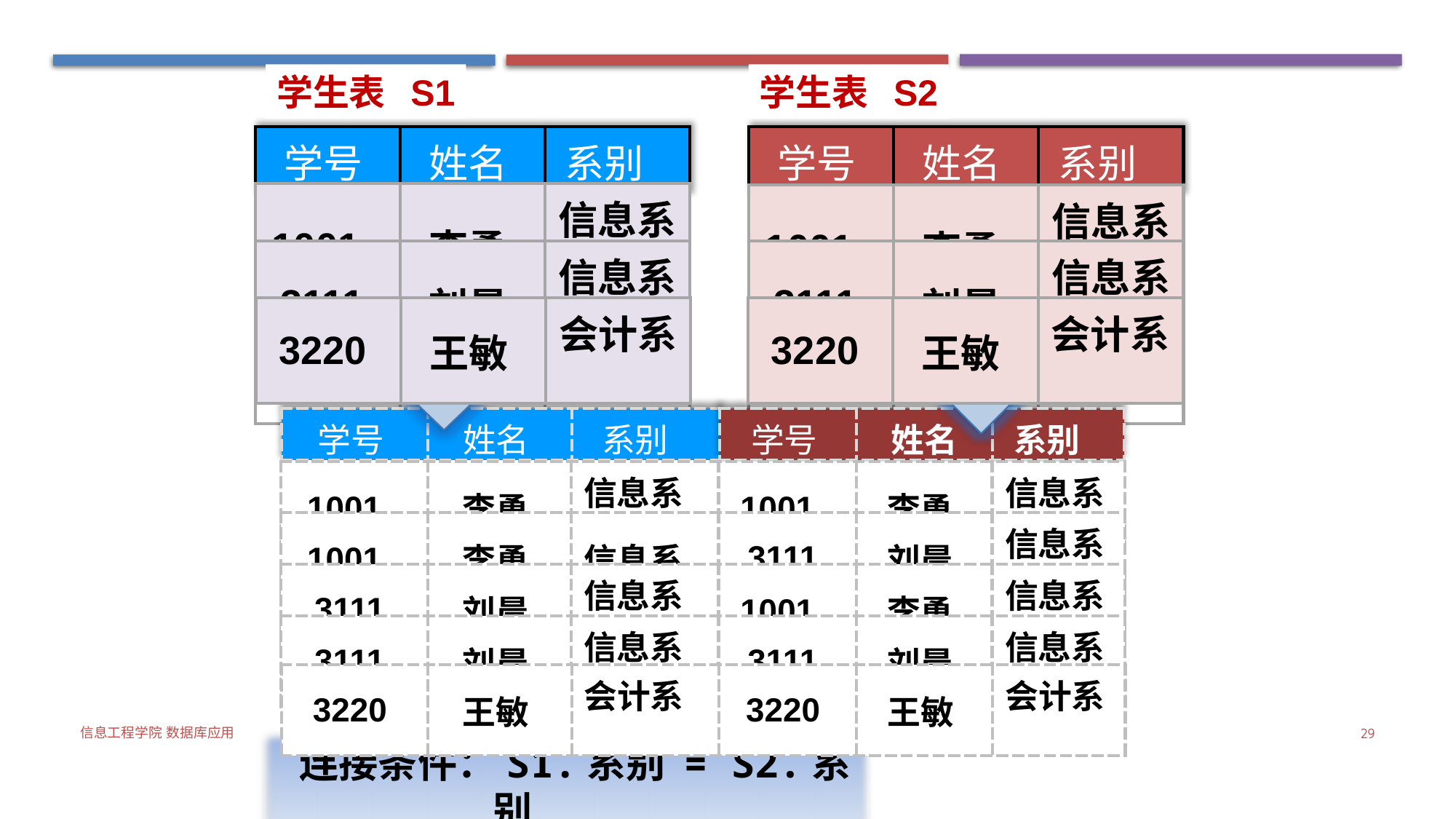

学生表  S1
学生表  S2
| 学号 | 姓名 | 系别 |
| --- | --- | --- |
| 学号 | 姓名 | 系别 |
| --- | --- | --- |
| 1001 | 李勇 | 信息系 |
| --- | --- | --- |
| 1001 | 李勇 | 信息系 |
| --- | --- | --- |
| 1001 | 李勇 | 信息系 |
| --- | --- | --- |
| 1001 | 李勇 | 信息系 |
| --- | --- | --- |
| 3111 | 刘晨 | 信息系 |
| --- | --- | --- |
| 3111 | 刘晨 | 信息系 |
| --- | --- | --- |
| 3111 | 刘晨 | 信息系 |
| --- | --- | --- |
| 3111 | 刘晨 | 信息系 |
| --- | --- | --- |
| 3220 | 王敏 | 会计系 |
| --- | --- | --- |
| 3220 | 王敏 | 会计系 |
| --- | --- | --- |
| 3220 | 王敏 | 会计系 |
| --- | --- | --- |
| 3220 | 王敏 | 会计系 |
| --- | --- | --- |

| 学号 | 姓名 | 系别 |
| --- | --- | --- |
| 学号 | 姓名 | 系别 |
| --- | --- | --- |
| 1001 | 李勇 | 信息系 | 1001 | 李勇 | 信息系 |
| --- | --- | --- | --- | --- | --- |
| 1001 | 李勇 | 信息系 | 3111 | 刘晨 | 信息系 |
| --- | --- | --- | --- | --- | --- |
| 3111 | 刘晨 | 信息系 | 1001 | 李勇 | 信息系 |
| --- | --- | --- | --- | --- | --- |
| 3111 | 刘晨 | 信息系 | 3111 | 刘晨 | 信息系 |
| --- | --- | --- | --- | --- | --- |
| 3220 | 王敏 | 会计系 | 3220 | 王敏 | 会计系 |
| --- | --- | --- | --- | --- | --- |
信息工程学院 数据库应用
29
 连接条件：S1.系别 = S2.系别